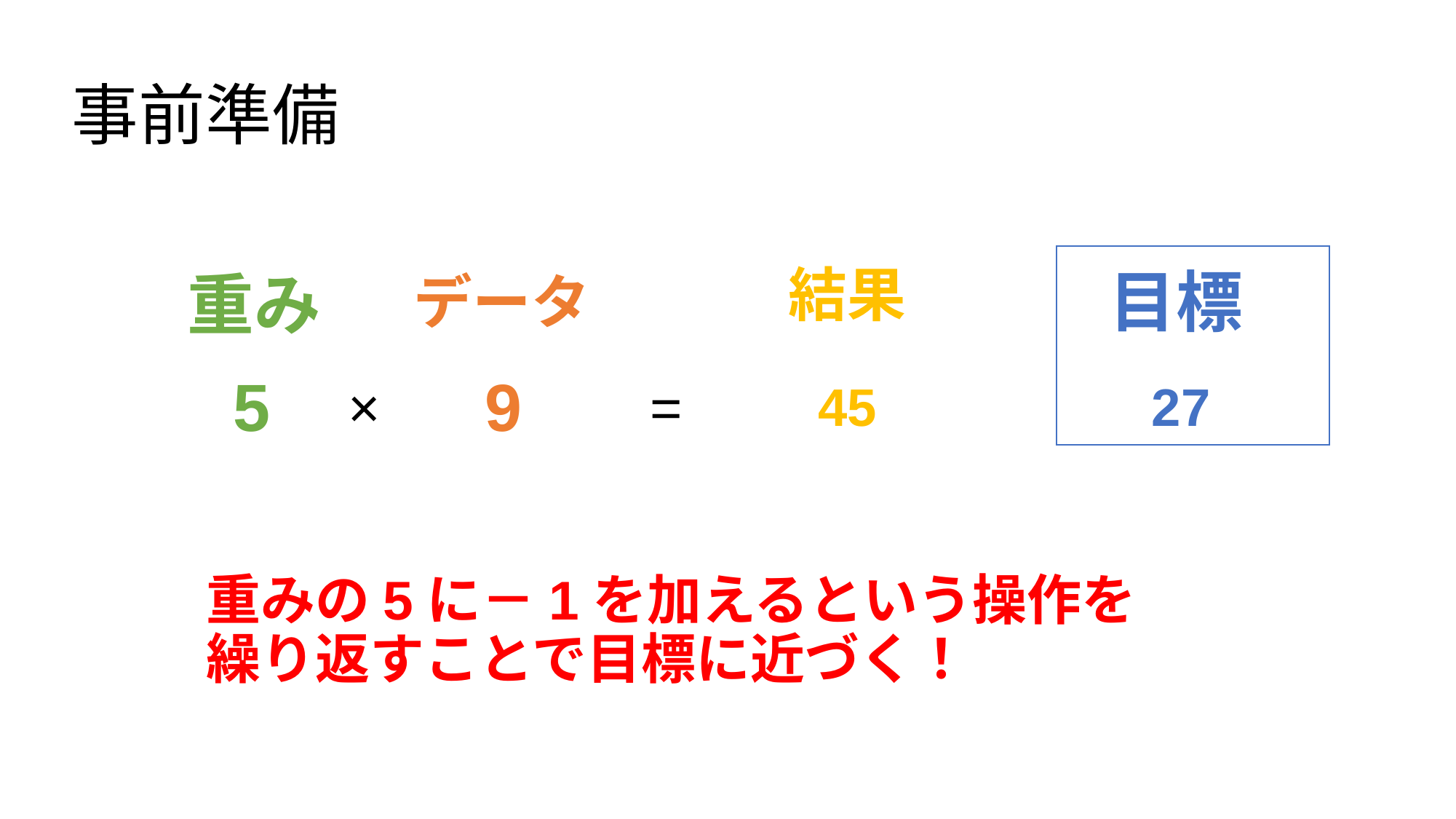

# 事前準備
結果
データ
目標

重み
45
27
9
5
=
×
重みの5に－1を加えるという操作を
繰り返すことで目標に近づく！